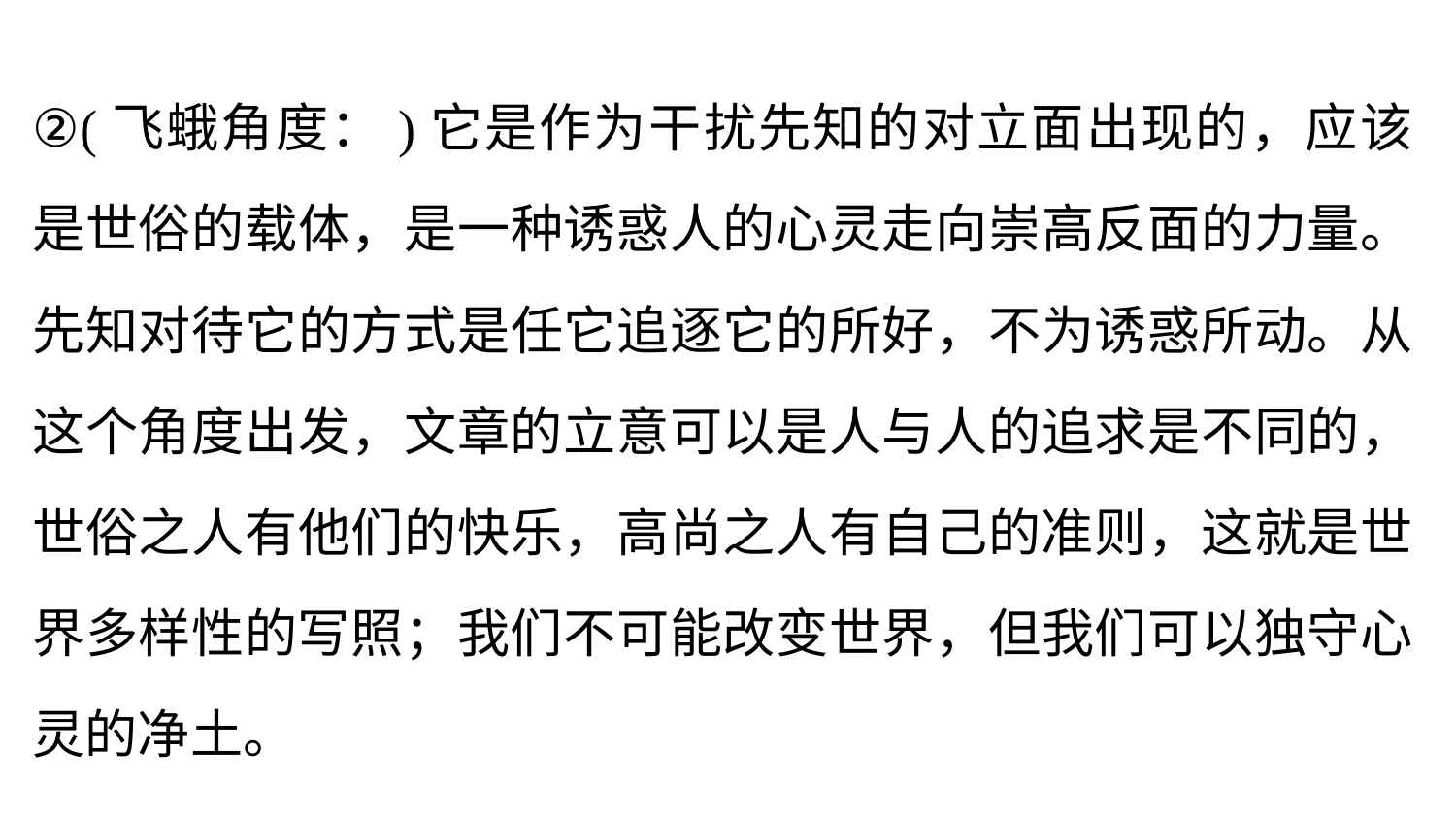

②(飞蛾角度：)它是作为干扰先知的对立面出现的，应该是世俗的载体，是一种诱惑人的心灵走向崇高反面的力量。先知对待它的方式是任它追逐它的所好，不为诱惑所动。从这个角度出发，文章的立意可以是人与人的追求是不同的，世俗之人有他们的快乐，高尚之人有自己的准则，这就是世界多样性的写照；我们不可能改变世界，但我们可以独守心灵的净土。